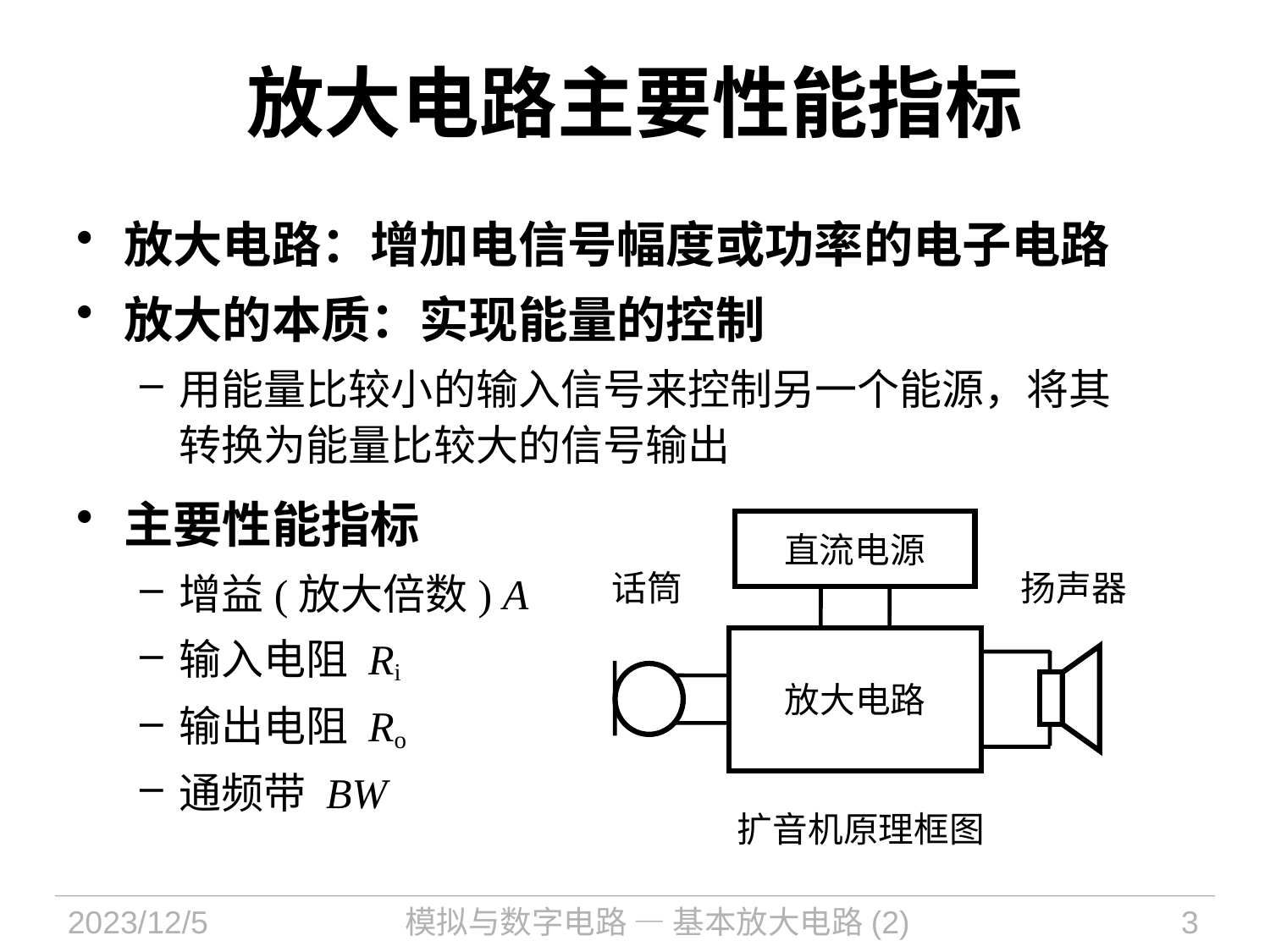

# 放大电路主要性能指标
放大电路：增加电信号幅度或功率的电子电路
放大的本质：实现能量的控制
用能量比较小的输入信号来控制另一个能源，将其转换为能量比较大的信号输出
主要性能指标
增益(放大倍数) A
输入电阻 Ri
输出电阻 Ro
通频带 BW
直流电源

话筒
扬声器
放大电路

扩音机原理框图
2023/12/5
模拟与数字电路 — 基本放大电路(2)
3